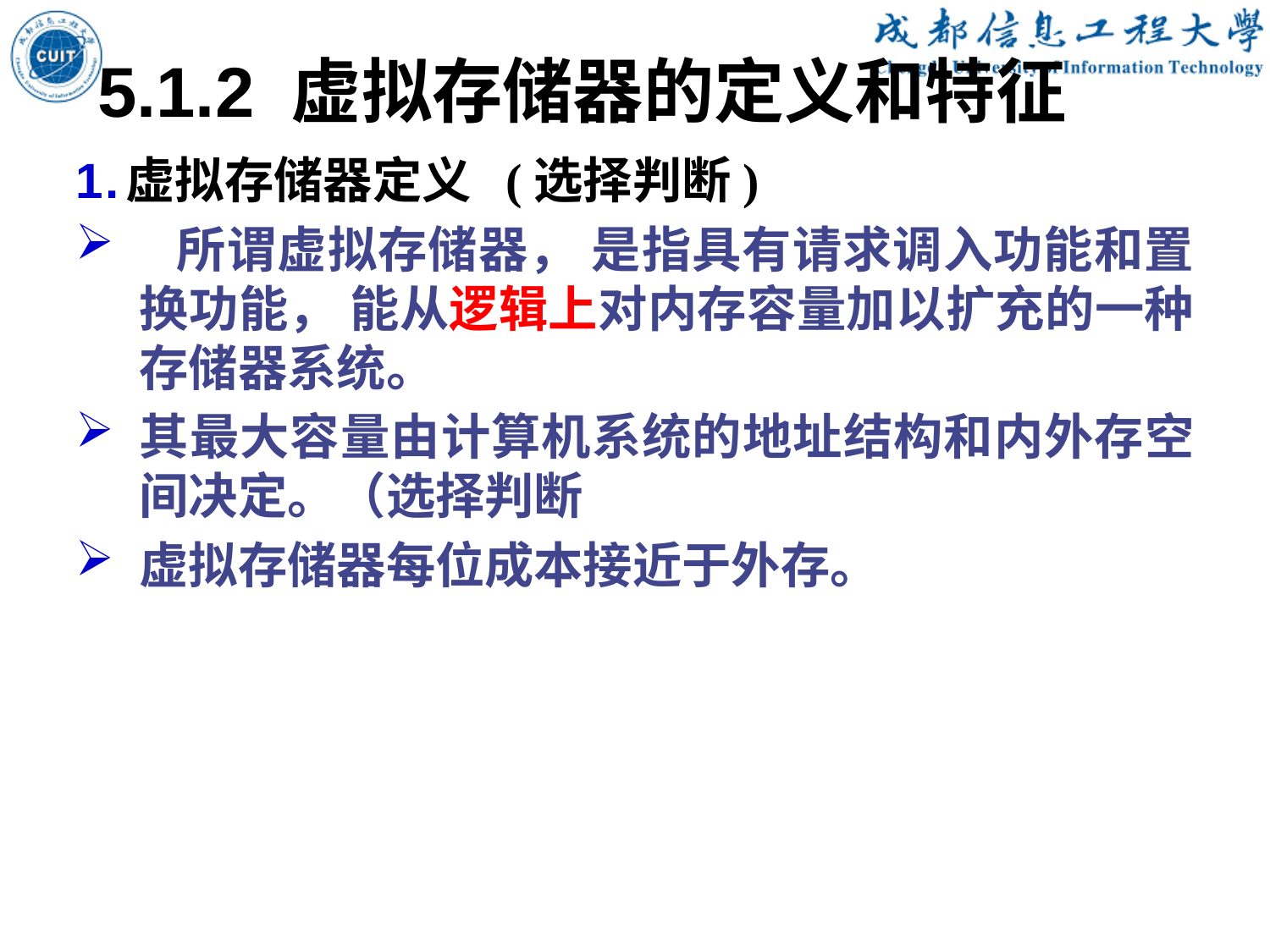

5.1.2 虚拟存储器的定义和特征
虚拟存储器定义  (选择判断)
  所谓虚拟存储器， 是指具有请求调入功能和置换功能， 能从逻辑上对内存容量加以扩充的一种存储器系统。
其最大容量由计算机系统的地址结构和内外存空间决定。（选择判断
虚拟存储器每位成本接近于外存。